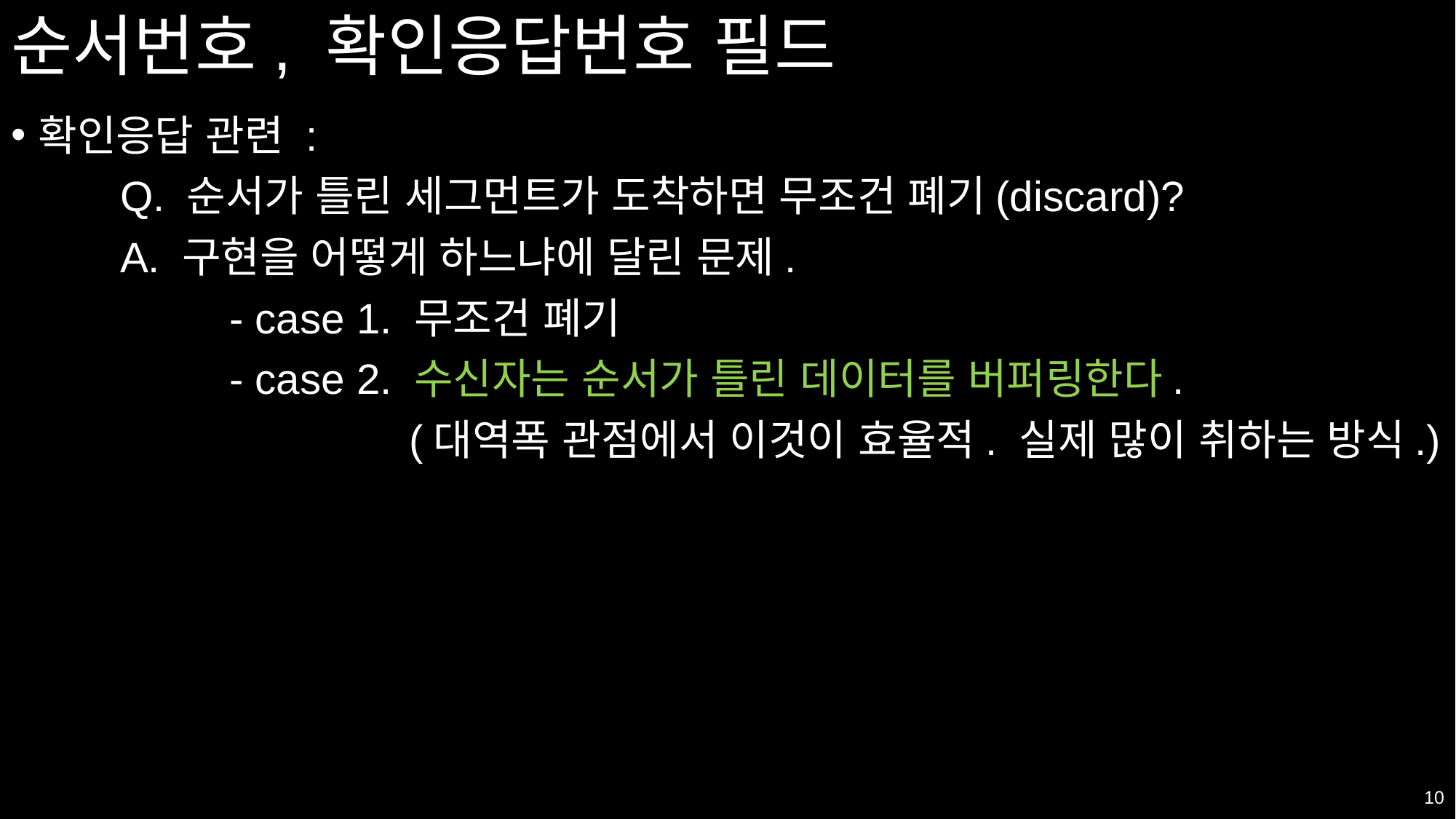

# 순서번호, 확인응답번호 필드
확인응답 관련 :
	Q. 순서가 틀린 세그먼트가 도착하면 무조건 폐기(discard)?
	A. 구현을 어떻게 하느냐에 달린 문제.
		- case 1. 무조건 폐기
		- case 2. 수신자는 순서가 틀린 데이터를 버퍼링한다.
			      (대역폭 관점에서 이것이 효율적. 실제 많이 취하는 방식.)
10